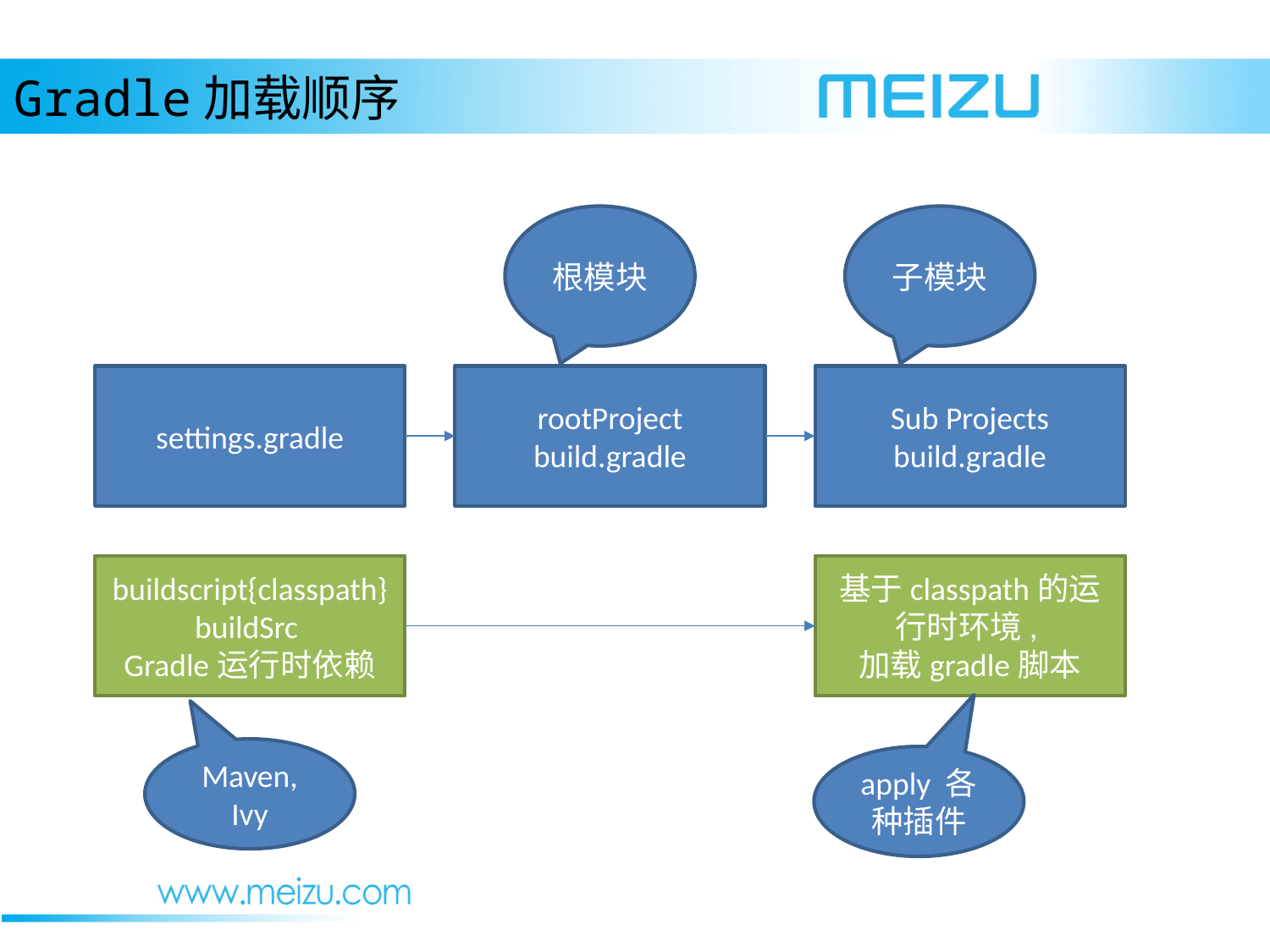

Gradle加载顺序
根模块
子模块
settings.gradle
rootProject
build.gradle
Sub Projects
build.gradle
buildscript{classpath}
buildSrc
Gradle运行时依赖
基于classpath的运行时环境,
加载gradle脚本
Maven, Ivy
apply 各种插件